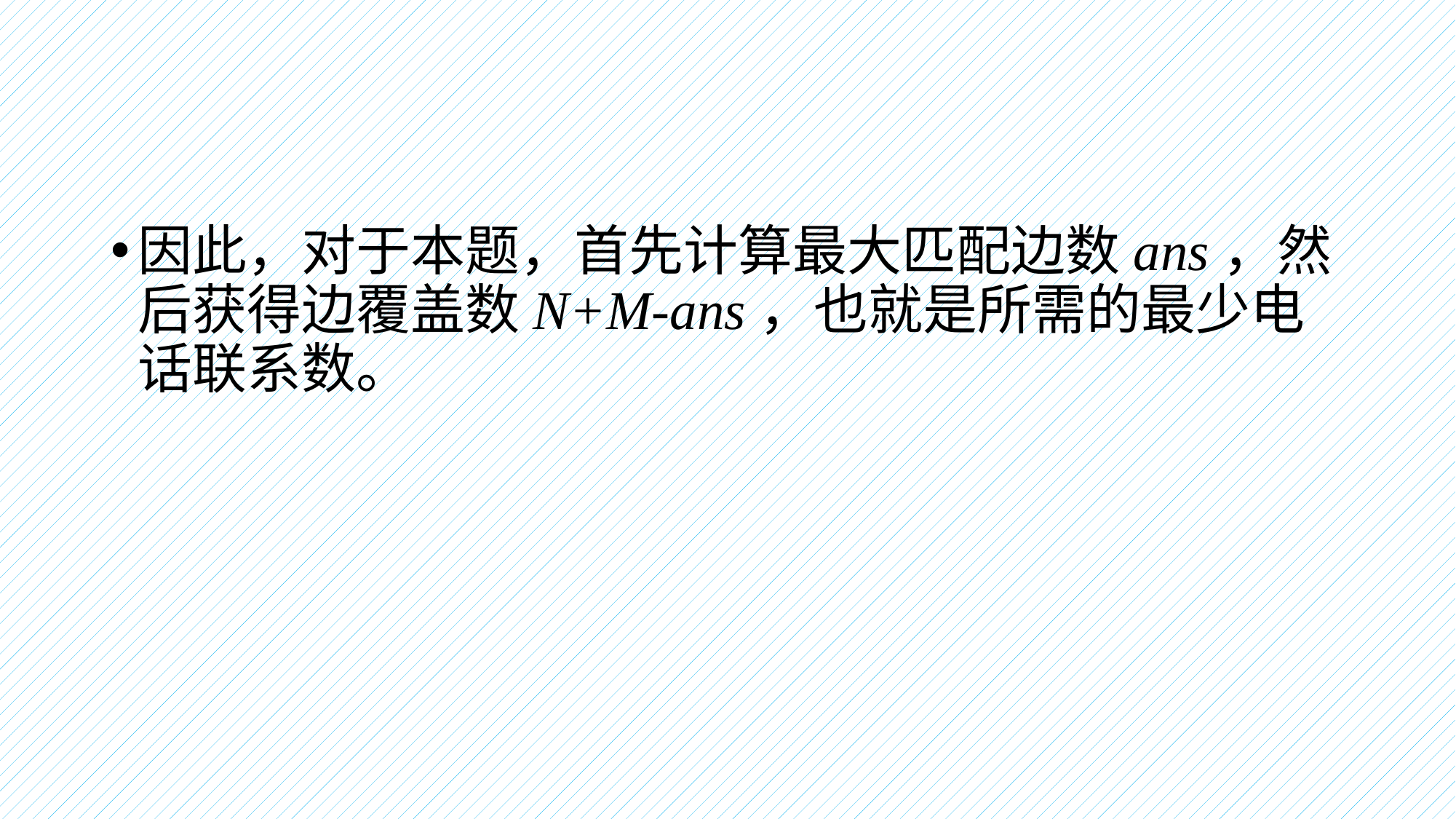

#
因此，对于本题，首先计算最大匹配边数ans，然后获得边覆盖数N+M-ans，也就是所需的最少电话联系数。